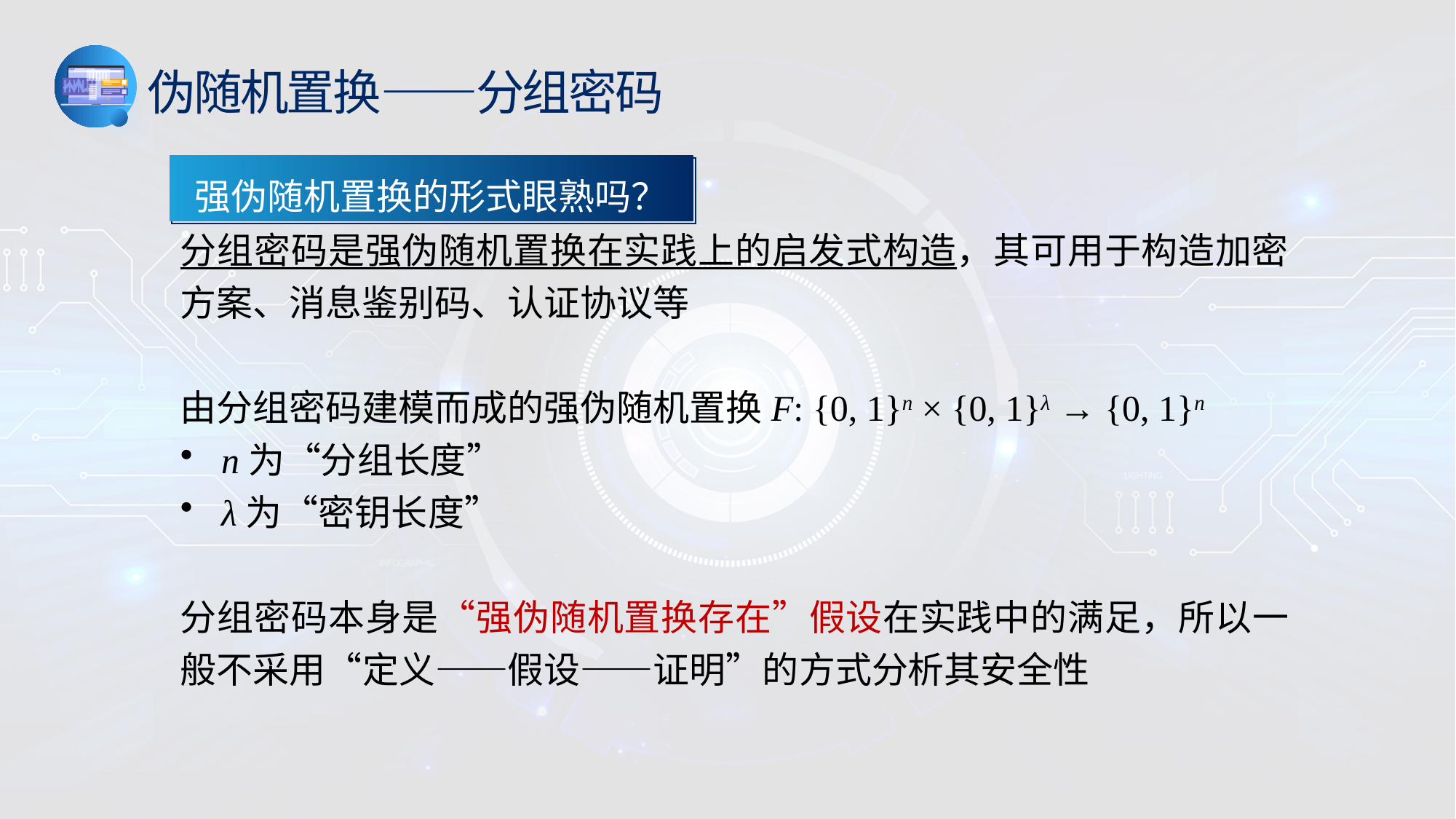

伪随机置换——分组密码

强伪随机置换的形式眼熟吗？

分组密码是强伪随机置换在实践上的启发式构造，其可用于构造加密方案、消息鉴别码、认证协议等

由分组密码建模而成的强伪随机置换F: {0, 1}n × {0, 1}λ → {0, 1}n
n为“分组长度”
λ为“密钥长度”

分组密码本身是“强伪随机置换存在”假设在实践中的满足，所以一般不采用“定义——假设——证明”的方式分析其安全性